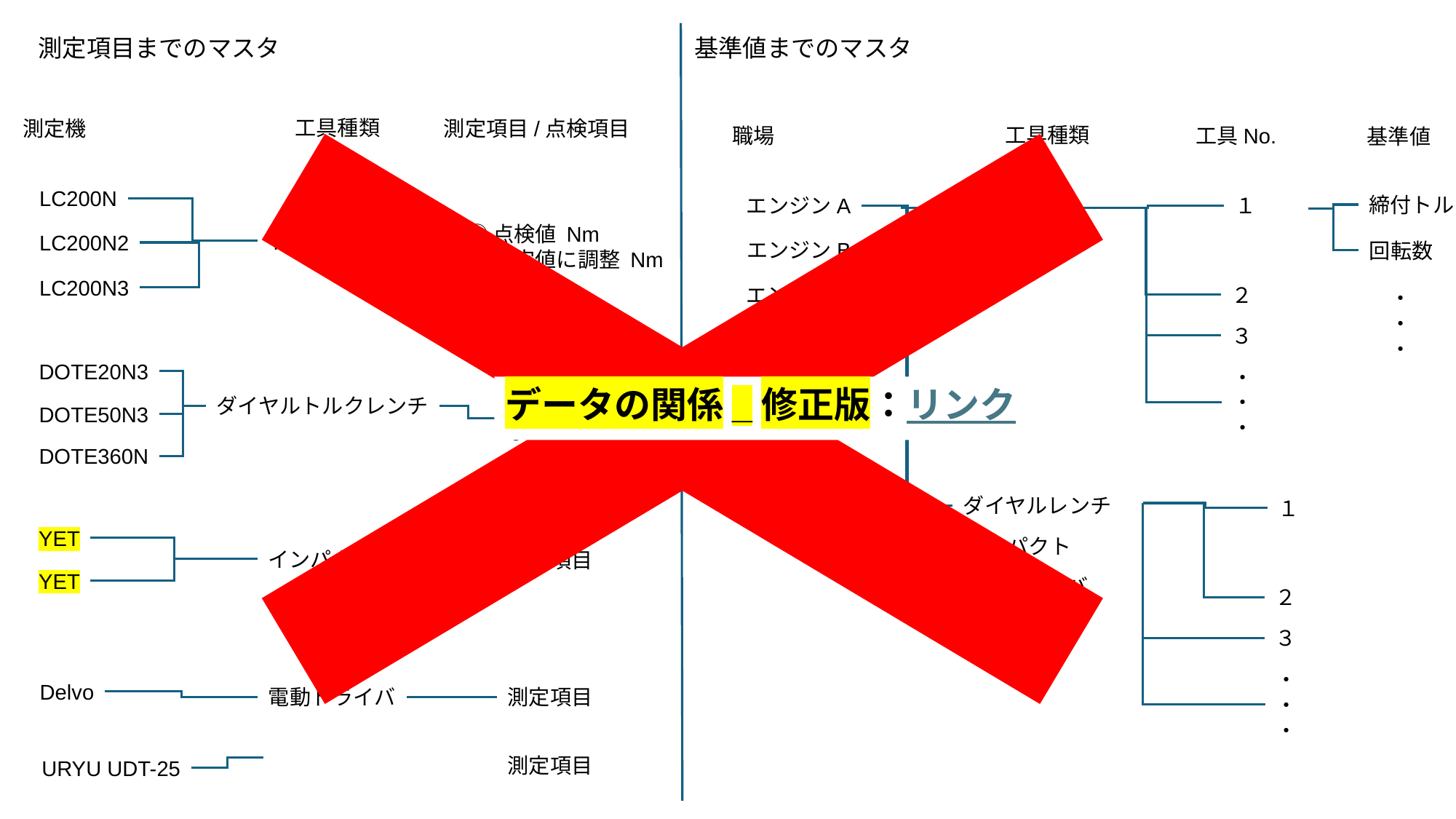

測定項目までのマスタ
基準値までのマスタ
工具種類
測定機
測定項目/点検項目
工具種類
職場
工具No.
基準値
LC200N
締付トルク
エンジンA
１
インパクト
①点検値 Nm
②設定値に調整 Nm
トルクレンチ
LC200N2
エンジンB
回転数
LC200N3
エンジンC
２
・
・
・
３
DOTE20N3
・
・
・
データの関係_修正版：リンク
ダイヤルトルクレンチ
ポイント１(Nm)
ポイント２(Nm)
DOTE50N3
DOTE360N
ダイヤルレンチ
１
YET
インパクト
インパクト
測定項目
YET
電動ドライバ
２
３
・
・
・
Delvo
電動ドライバ
測定項目
測定項目
URYU UDT-25